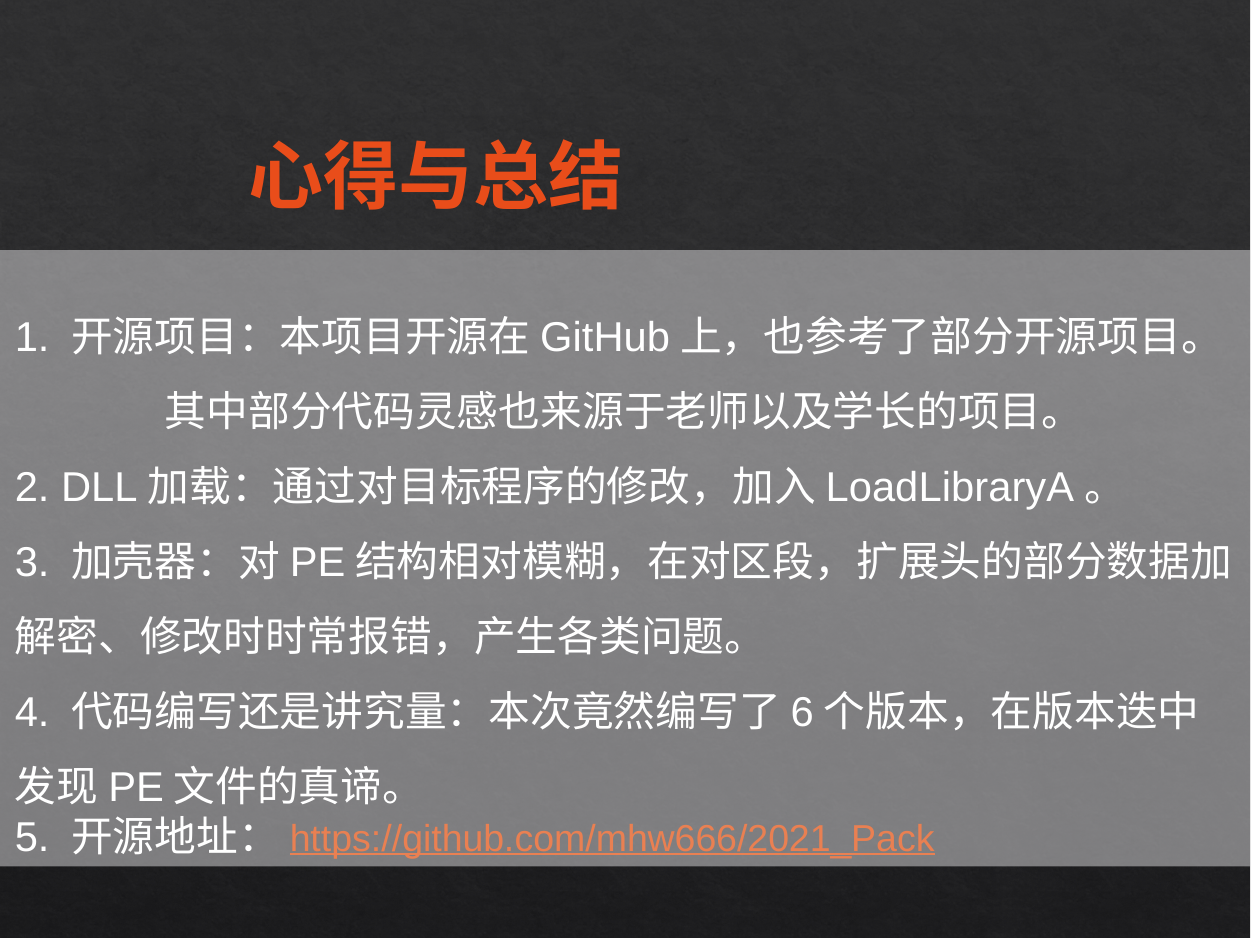

心得与总结
1. 开源项目：本项目开源在GitHub上，也参考了部分开源项目。
	其中部分代码灵感也来源于老师以及学长的项目。
2. DLL加载：通过对目标程序的修改，加入LoadLibraryA。
3. 加壳器：对PE结构相对模糊，在对区段，扩展头的部分数据加解密、修改时时常报错，产生各类问题。
4. 代码编写还是讲究量：本次竟然编写了6个版本，在版本迭中发现PE文件的真谛。
5. 开源地址：https://github.com/mhw666/2021_Pack